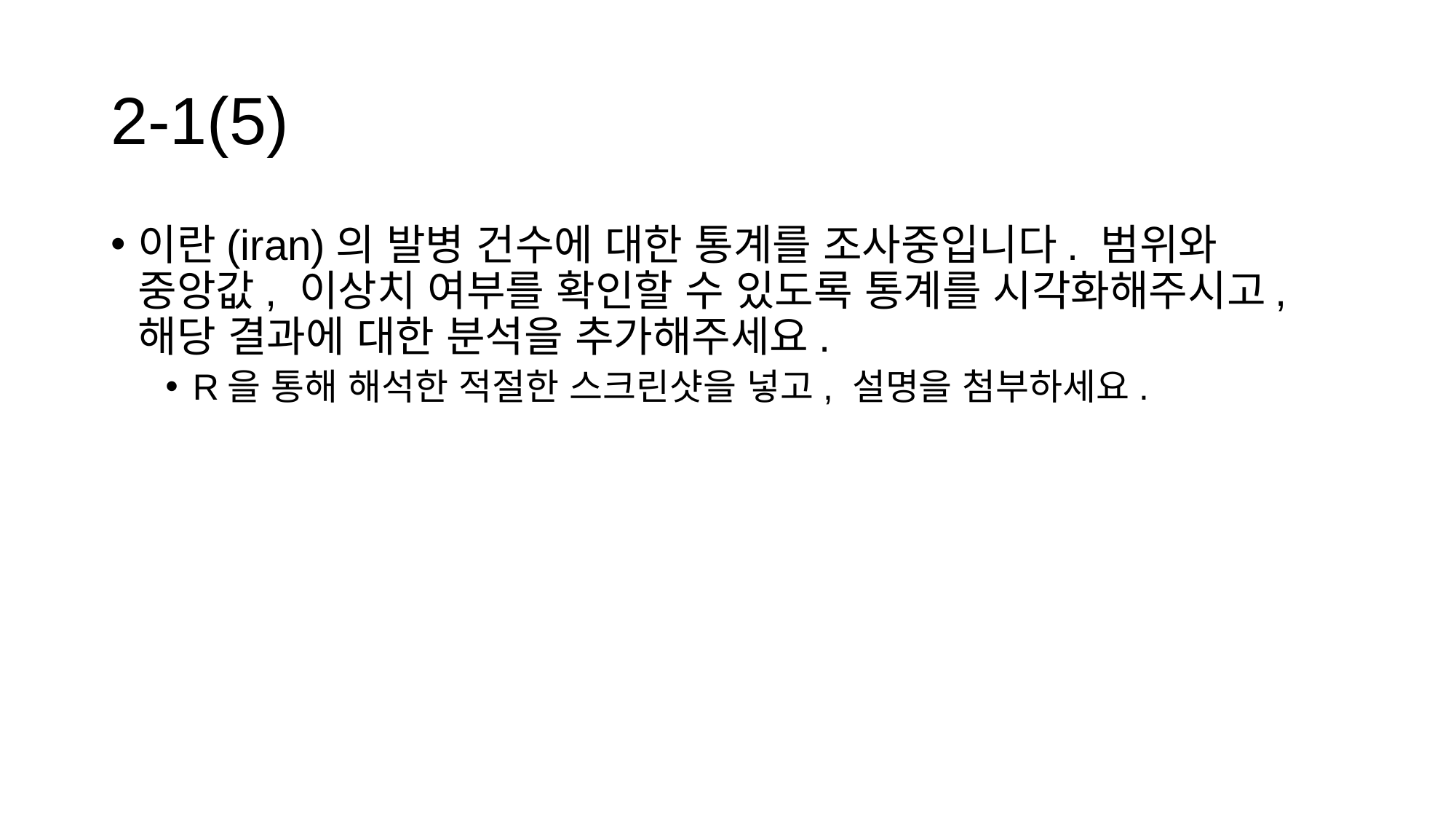

# 2-1(5)
이란(iran)의 발병 건수에 대한 통계를 조사중입니다. 범위와 중앙값, 이상치 여부를 확인할 수 있도록 통계를 시각화해주시고, 해당 결과에 대한 분석을 추가해주세요.
R을 통해 해석한 적절한 스크린샷을 넣고, 설명을 첨부하세요.